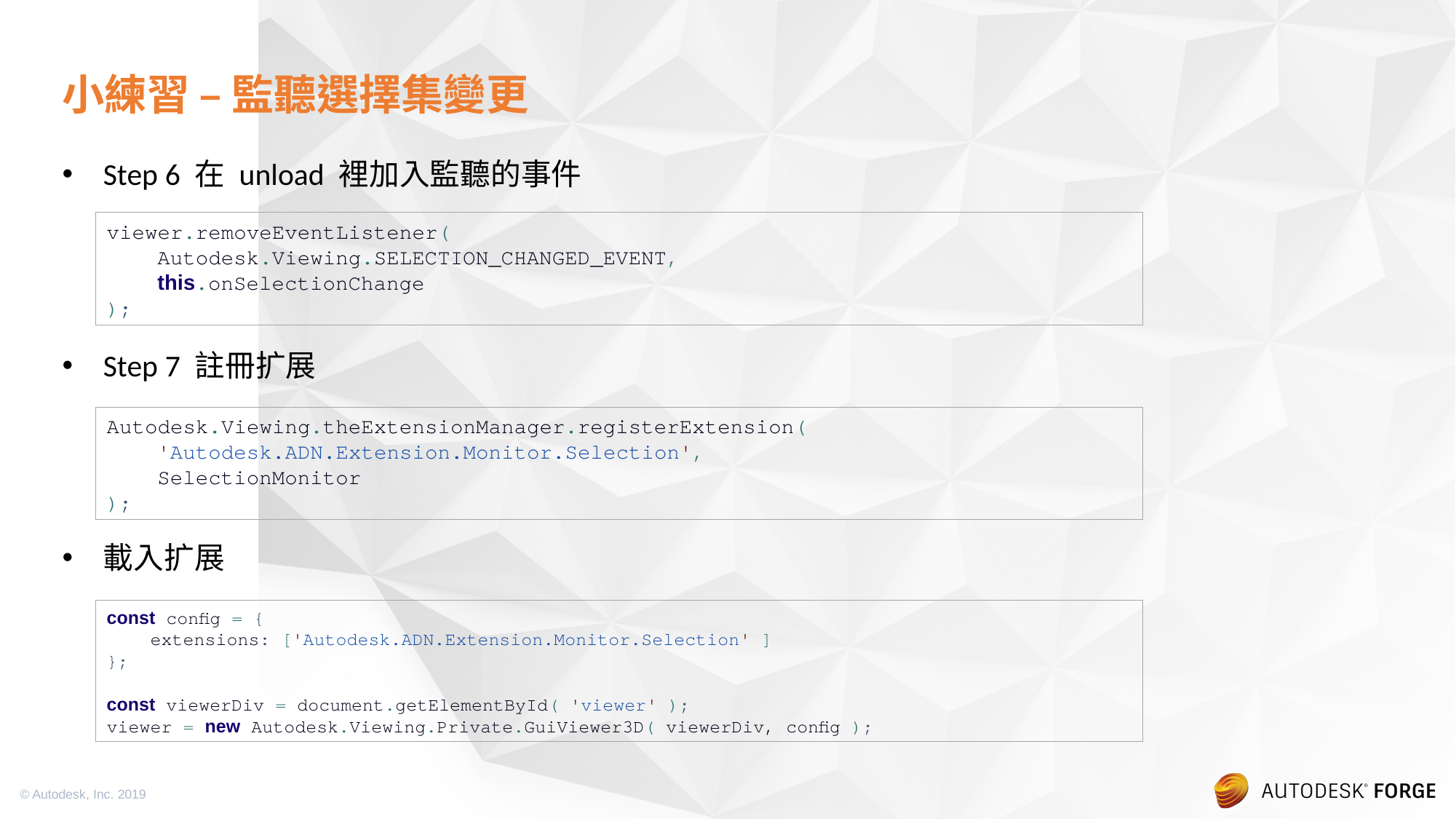

# 小練習 – 監聽選擇集變更
Step 6 在 unload 裡加入監聽的事件

Step 7 註冊扩展

載入扩展
viewer.removeEventListener(
    Autodesk.Viewing.SELECTION_CHANGED_EVENT,
    this.onSelectionChange
);
Autodesk.Viewing.theExtensionManager.registerExtension(
    'Autodesk.ADN.Extension.Monitor.Selection',
    SelectionMonitor
);
const config = {
    extensions: ['Autodesk.ADN.Extension.Monitor.Selection' ]
};

const viewerDiv = document.getElementById( 'viewer' );
viewer = new Autodesk.Viewing.Private.GuiViewer3D( viewerDiv, config );